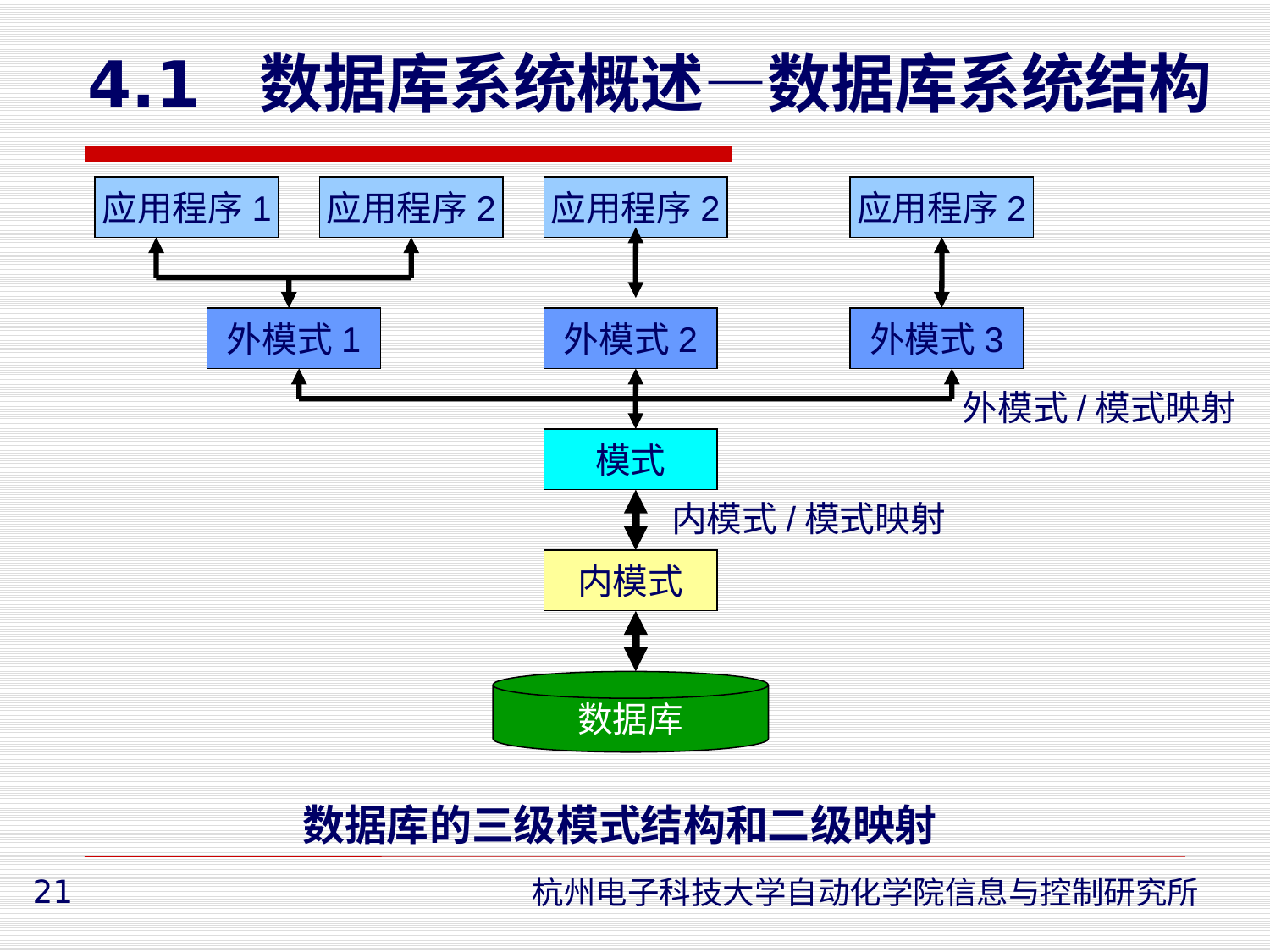

# 4.1  数据库系统概述—数据库系统结构
应用程序1
应用程序2
应用程序2
应用程序2

外模式1
外模式2
外模式3

外模式/模式映射

模式

内模式/模式映射
内模式

数据库
数据库的三级模式结构和二级映射